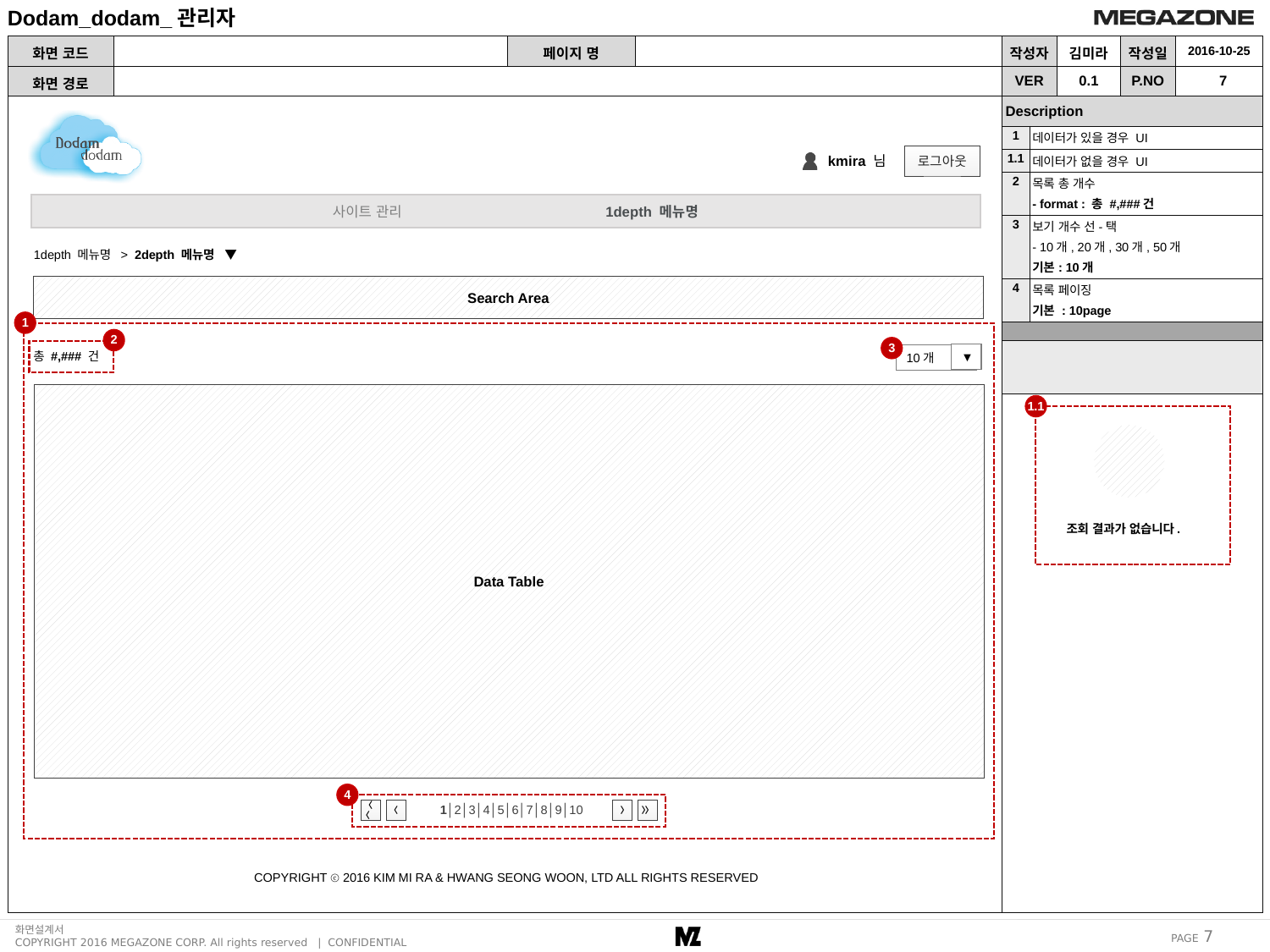

| 1 | 데이터가 있을 경우 UI |
| --- | --- |
| 1.1 | 데이터가 없을 경우 UI |
| 2 | 목록 총 개수 - format : 총 #,###건 |
| 3 | 보기 개수 선-택 - 10개, 20개, 30개, 50개 기본: 10개 |
| 4 | 목록 페이징 기본 : 10page |
|  |  |
|  |  |
|  | 사이트 관리 | 1depth 메뉴명 |  |
| --- | --- | --- | --- |
1depth 메뉴명  >  2depth 메뉴명   ▼
Search Area
1

2
3

총 #,### 건
▼
10개
Data Table
1.1

조회 결과가 없습니다.
4

〈〈
〈
〉
〉〉
1│2│3│4│5│6│7│8│9│10